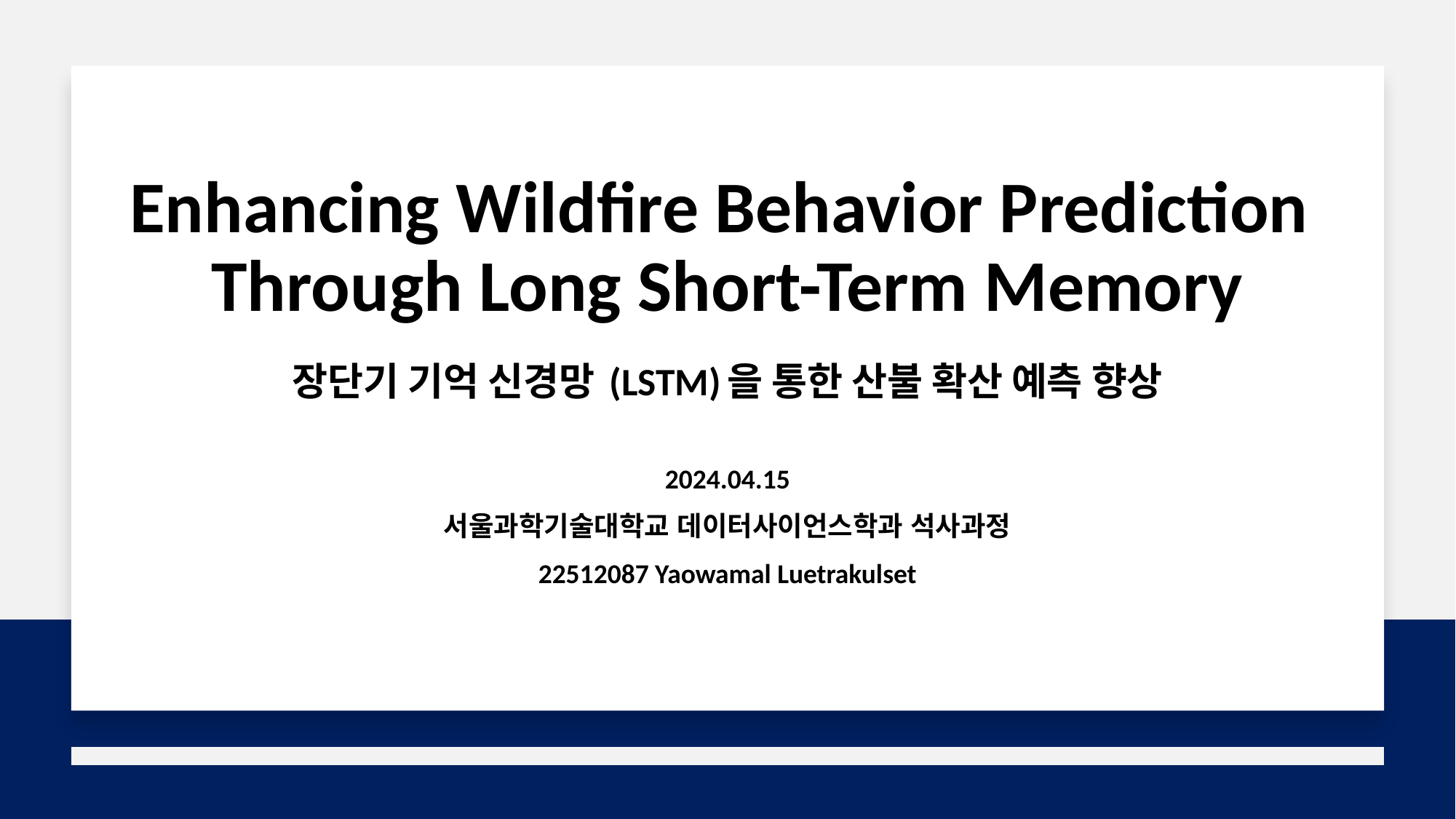

# Enhancing Wildfire Behavior Prediction Through Long Short-Term Memory
장단기 기억 신경망 (LSTM)을 통한 산불 확산 예측 향상
2024.04.15
서울과학기술대학교 데이터사이언스학과 석사과정
22512087 Yaowamal Luetrakulset
1